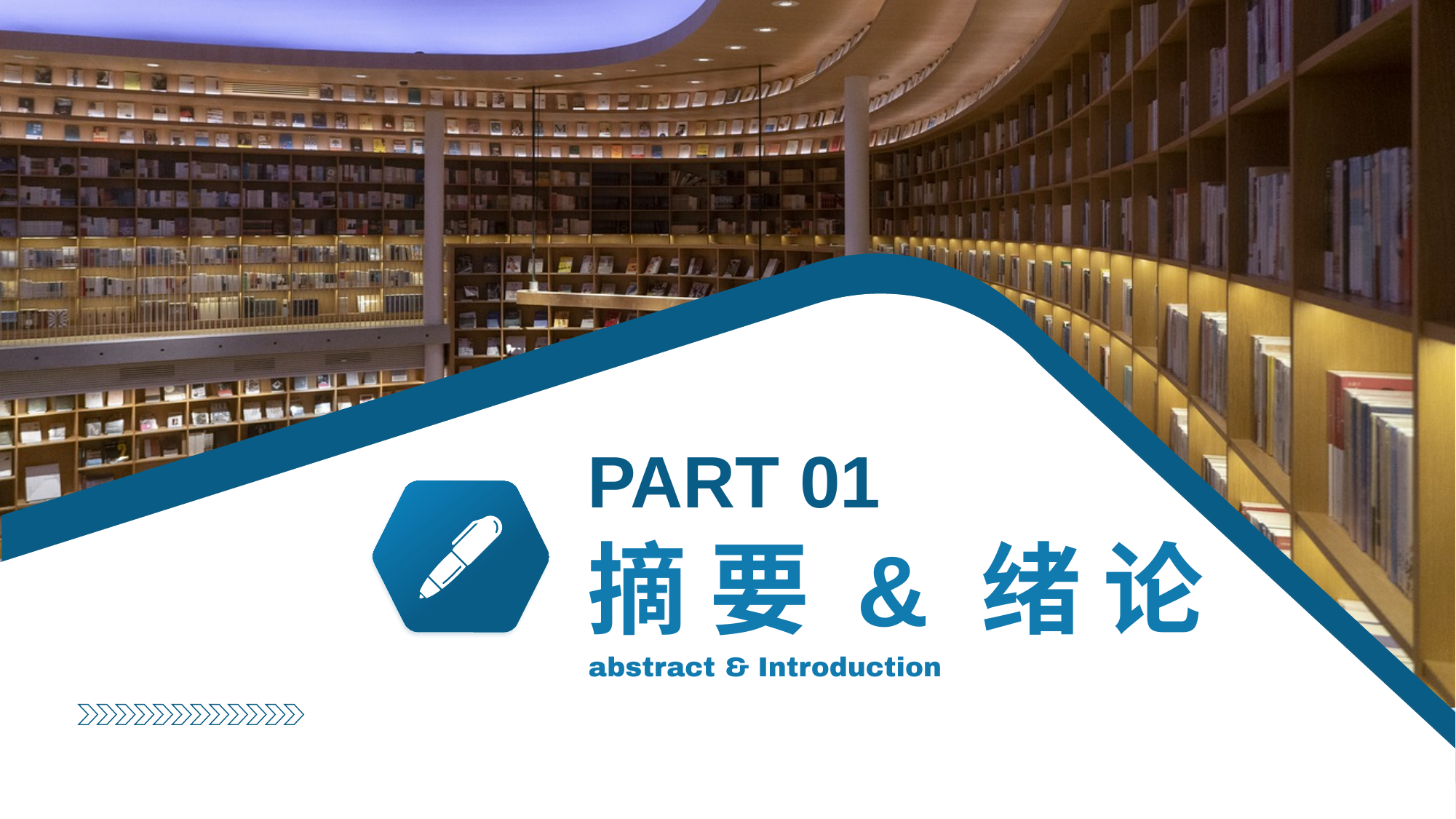

PART 01

摘 要 & 绪 论

abstract & Introduction